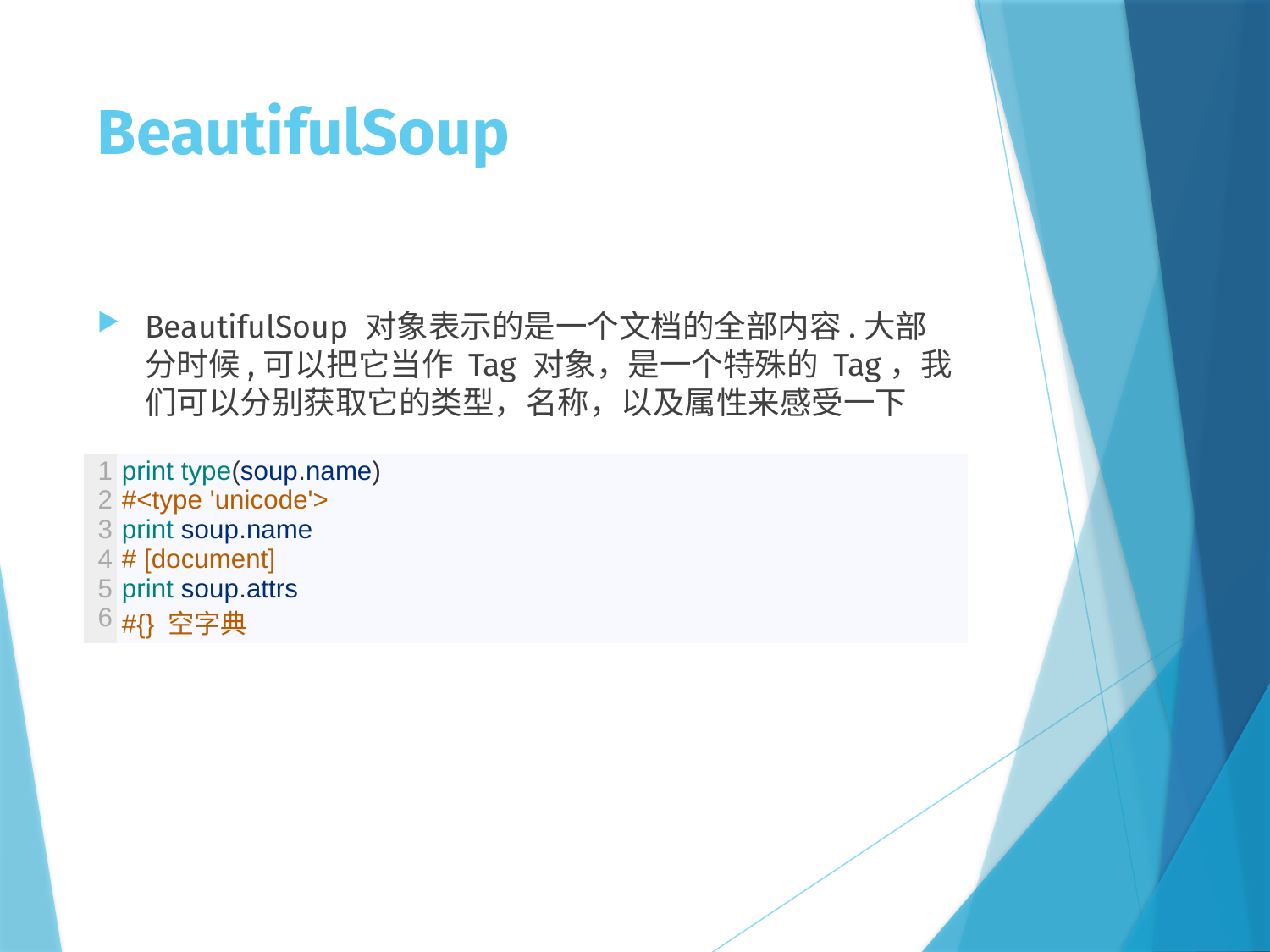

# BeautifulSoup
BeautifulSoup 对象表示的是一个文档的全部内容.大部分时候,可以把它当作 Tag 对象，是一个特殊的 Tag，我们可以分别获取它的类型，名称，以及属性来感受一下
| 1 2 3 4 5 6 | print type(soup.name) #<type 'unicode'> print soup.name # [document] print soup.attrs #{} 空字典 |
| --- | --- |